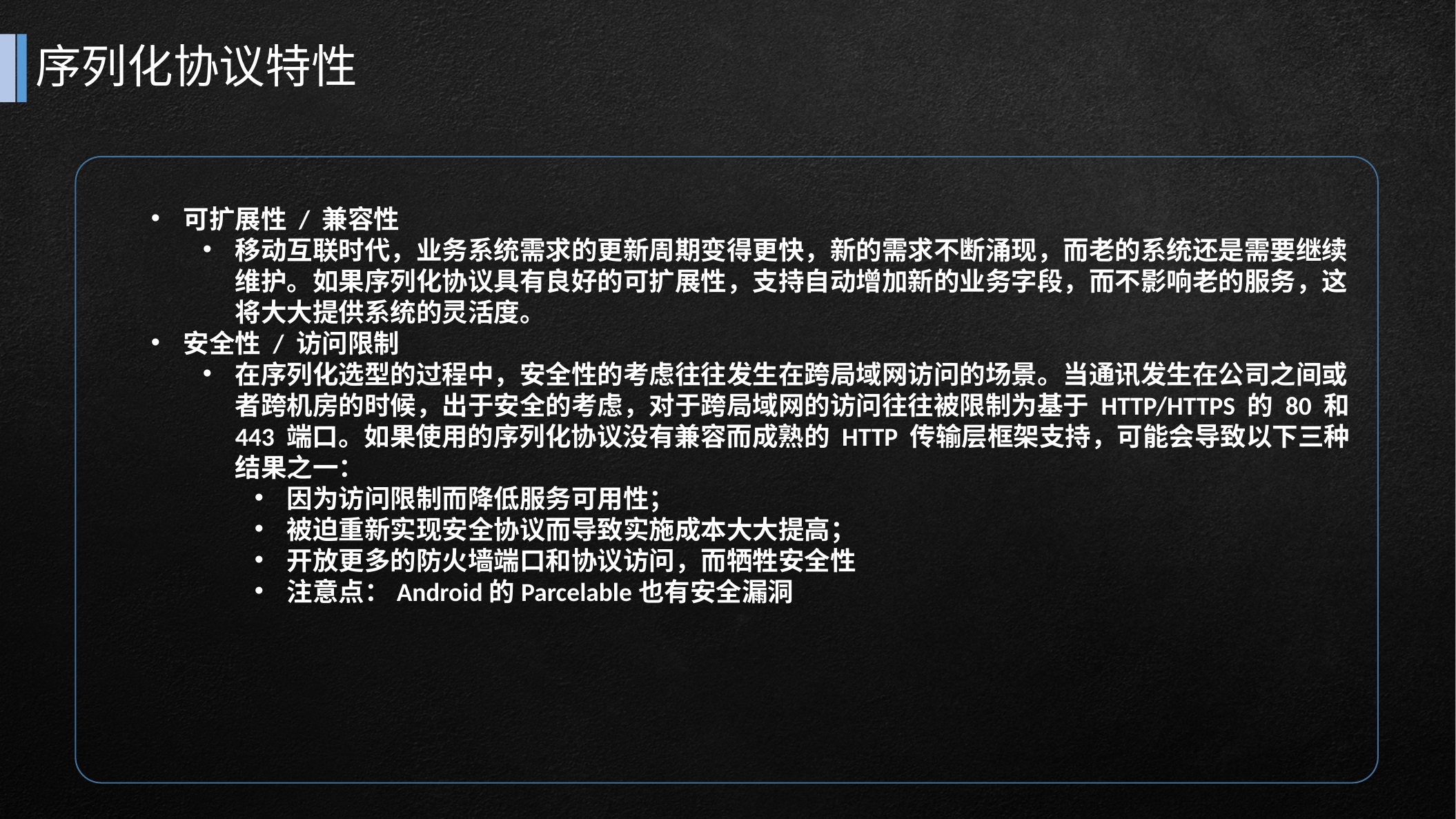

# 序列化协议特性

可扩展性 / 兼容性
移动互联时代，业务系统需求的更新周期变得更快，新的需求不断涌现，而老的系统还是需要继续维护。如果序列化协议具有良好的可扩展性，支持自动增加新的业务字段，而不影响老的服务，这将大大提供系统的灵活度。
安全性 / 访问限制
在序列化选型的过程中，安全性的考虑往往发生在跨局域网访问的场景。当通讯发生在公司之间或者跨机房的时候，出于安全的考虑，对于跨局域网的访问往往被限制为基于 HTTP/HTTPS 的 80 和 443 端口。如果使用的序列化协议没有兼容而成熟的 HTTP 传输层框架支持，可能会导致以下三种结果之一：
因为访问限制而降低服务可用性；
被迫重新实现安全协议而导致实施成本大大提高；
开放更多的防火墙端口和协议访问，而牺牲安全性
注意点：Android的Parcelable也有安全漏洞